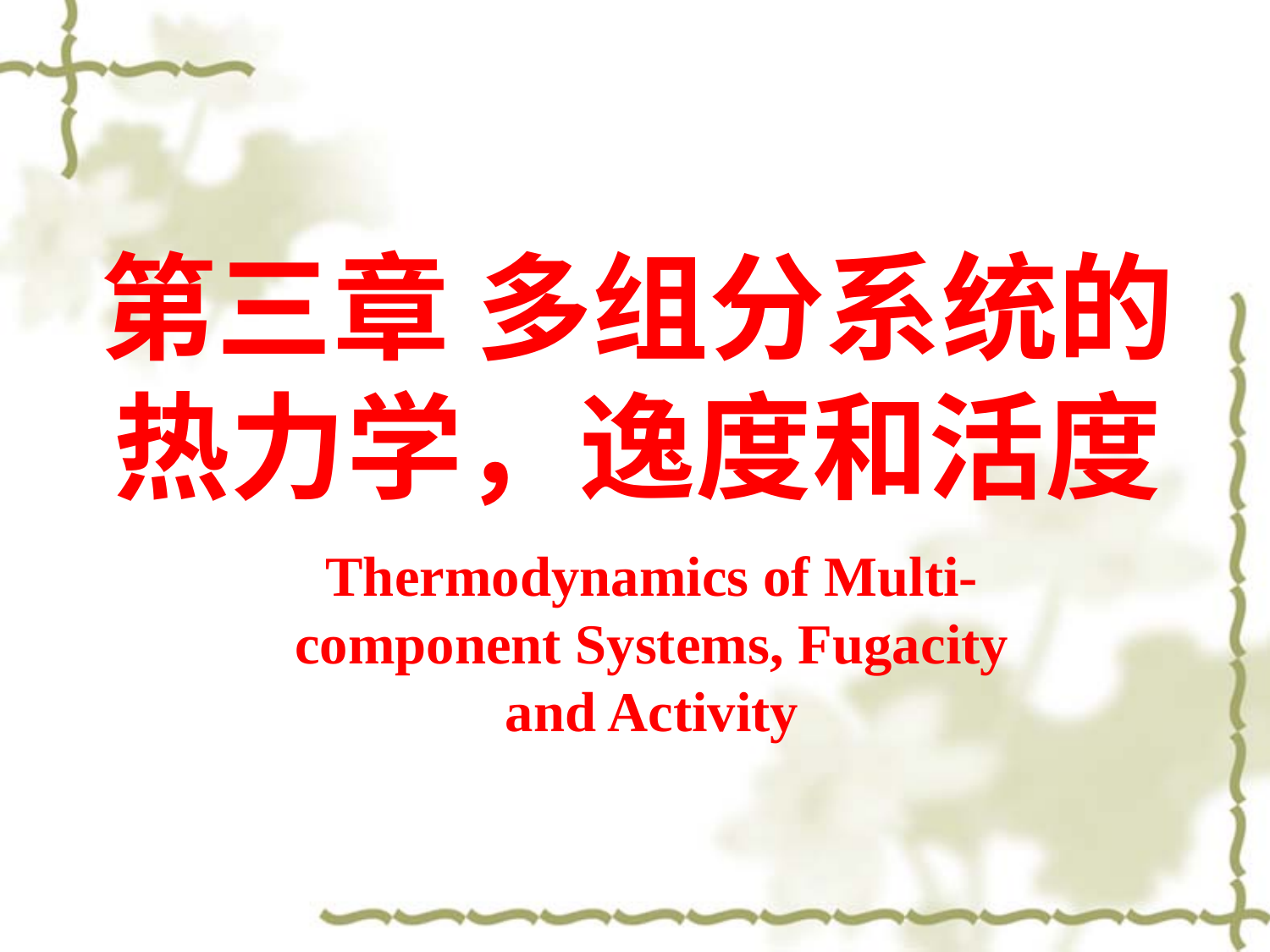

第三章 多组分系统的热力学，逸度和活度
Thermodynamics of Multi-component Systems, Fugacity and Activity